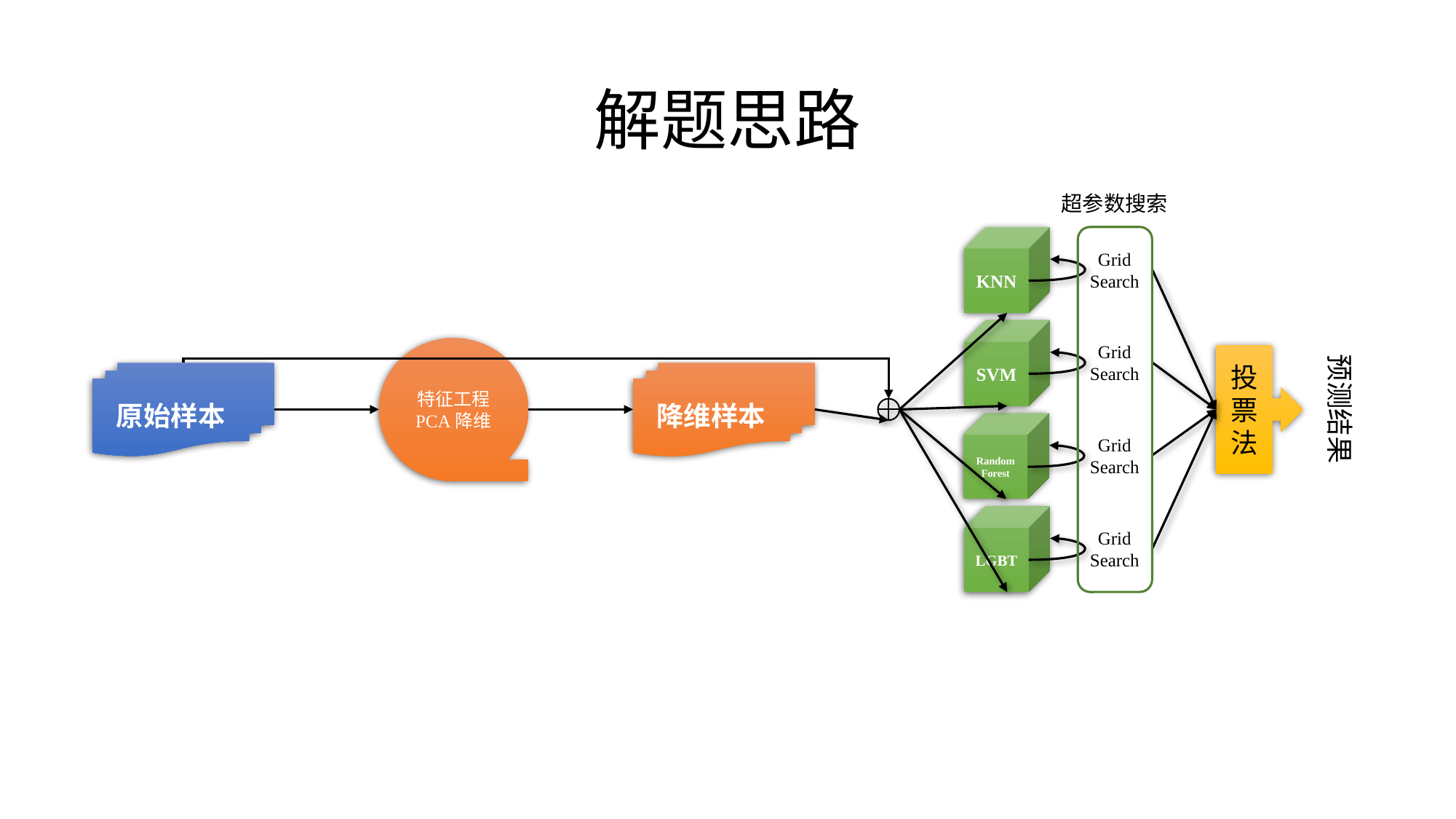

# 解题思路
超参数搜索
KNN
SVM
Random
Forest
LGBT
Grid Search
Grid Search
特征工程
PCA降维
预测结果
投票法
降维样本
原始样本

Grid Search
Grid Search